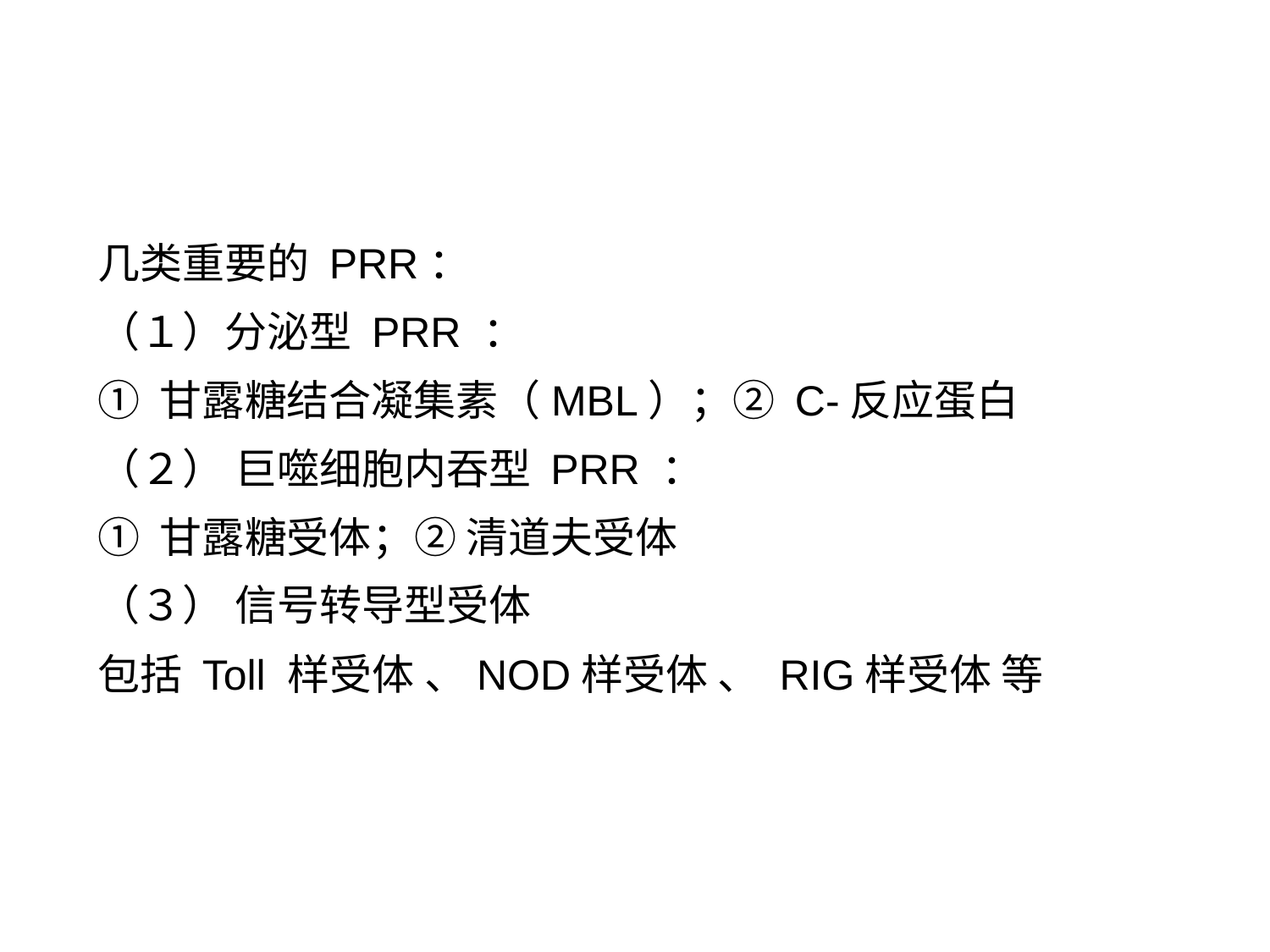

几类重要的 PRR：
（１）分泌型 PRR ：
① 甘露糖结合凝集素（MBL）；② C‐反应蛋白
（２） 巨噬细胞内吞型 PRR ：
① 甘露糖受体；② 清道夫受体
（３） 信号转导型受体
包括 Toll 样受体 、NOD样受体 、 RIG样受体 等